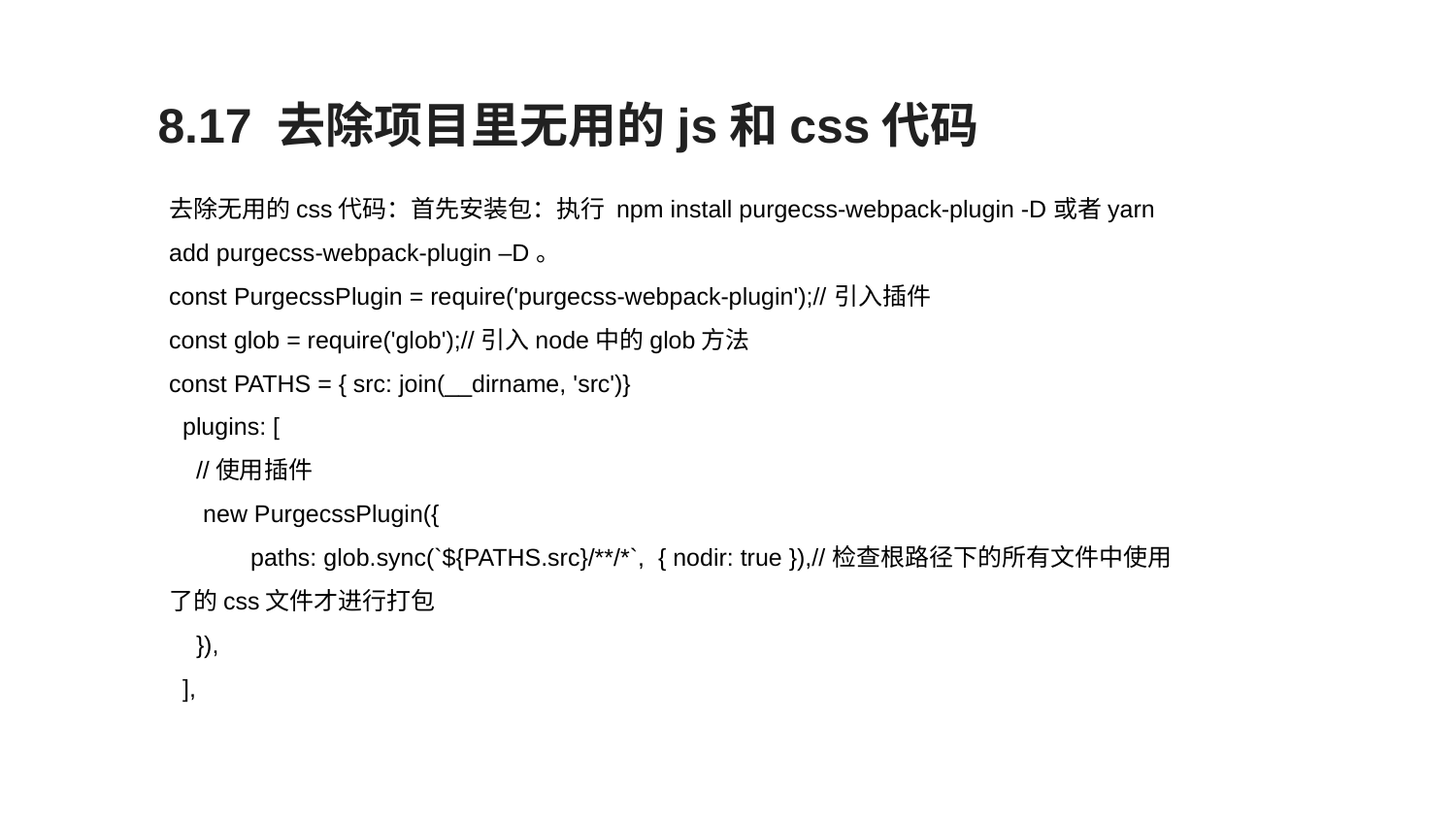

8.17 去除项目里无用的js和css代码
去除无用的css代码：首先安装包：执行 npm install purgecss-webpack-plugin -D或者yarn add purgecss-webpack-plugin –D。
const PurgecssPlugin = require('purgecss-webpack-plugin');//引入插件
const glob = require('glob');//引入node中的glob方法
const PATHS = { src: join(__dirname, 'src')}
  plugins: [
    //使用插件
     new PurgecssPlugin({
            paths: glob.sync(`${PATHS.src}/**/*`,  { nodir: true }),//检查根路径下的所有文件中使用了的css文件才进行打包
    }),
  ],